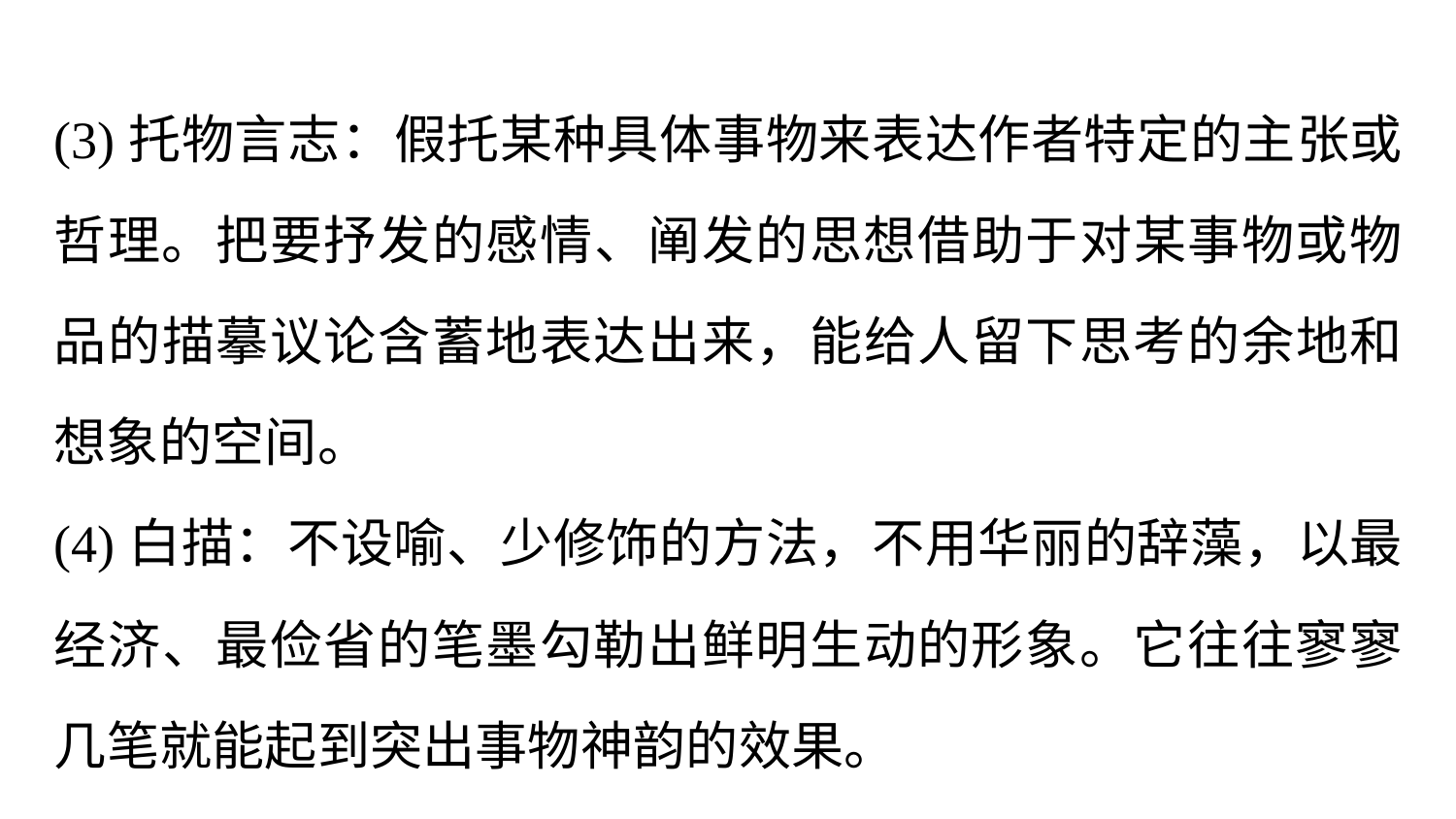

(3)托物言志：假托某种具体事物来表达作者特定的主张或哲理。把要抒发的感情、阐发的思想借助于对某事物或物品的描摹议论含蓄地表达出来，能给人留下思考的余地和想象的空间。
(4)白描：不设喻、少修饰的方法，不用华丽的辞藻，以最经济、最俭省的笔墨勾勒出鲜明生动的形象。它往往寥寥几笔就能起到突出事物神韵的效果。